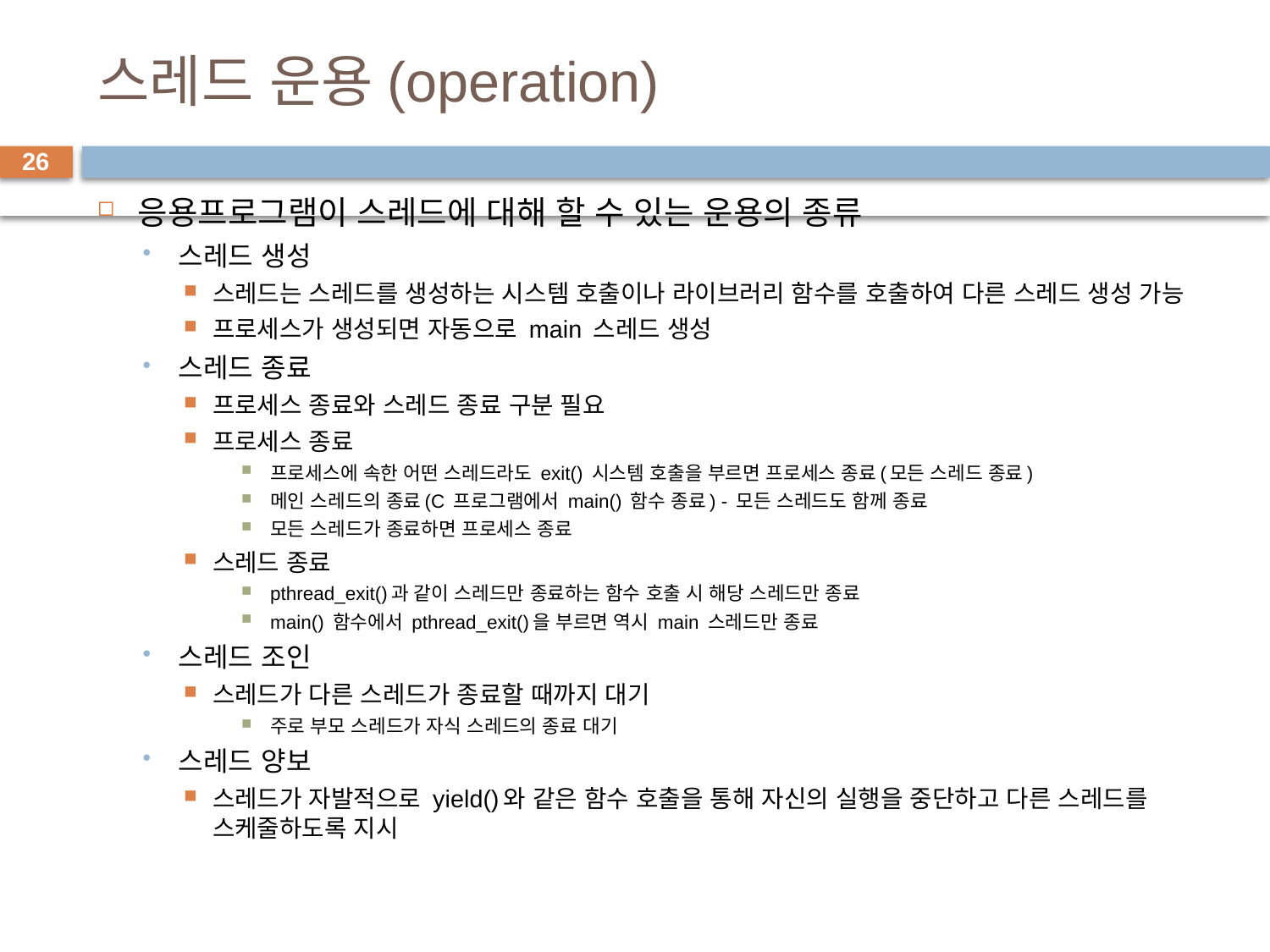

# 스레드 운용(operation)
26
응용프로그램이 스레드에 대해 할 수 있는 운용의 종류
스레드 생성
스레드는 스레드를 생성하는 시스템 호출이나 라이브러리 함수를 호출하여 다른 스레드 생성 가능
프로세스가 생성되면 자동으로 main 스레드 생성
스레드 종료
프로세스 종료와 스레드 종료 구분 필요
프로세스 종료
프로세스에 속한 어떤 스레드라도 exit() 시스템 호출을 부르면 프로세스 종료(모든 스레드 종료)
메인 스레드의 종료(C 프로그램에서 main() 함수 종료) - 모든 스레드도 함께 종료
모든 스레드가 종료하면 프로세스 종료
스레드 종료
pthread_exit()과 같이 스레드만 종료하는 함수 호출 시 해당 스레드만 종료
main() 함수에서 pthread_exit()을 부르면 역시 main 스레드만 종료
스레드 조인
스레드가 다른 스레드가 종료할 때까지 대기
주로 부모 스레드가 자식 스레드의 종료 대기
스레드 양보
스레드가 자발적으로 yield()와 같은 함수 호출을 통해 자신의 실행을 중단하고 다른 스레드를 스케줄하도록 지시